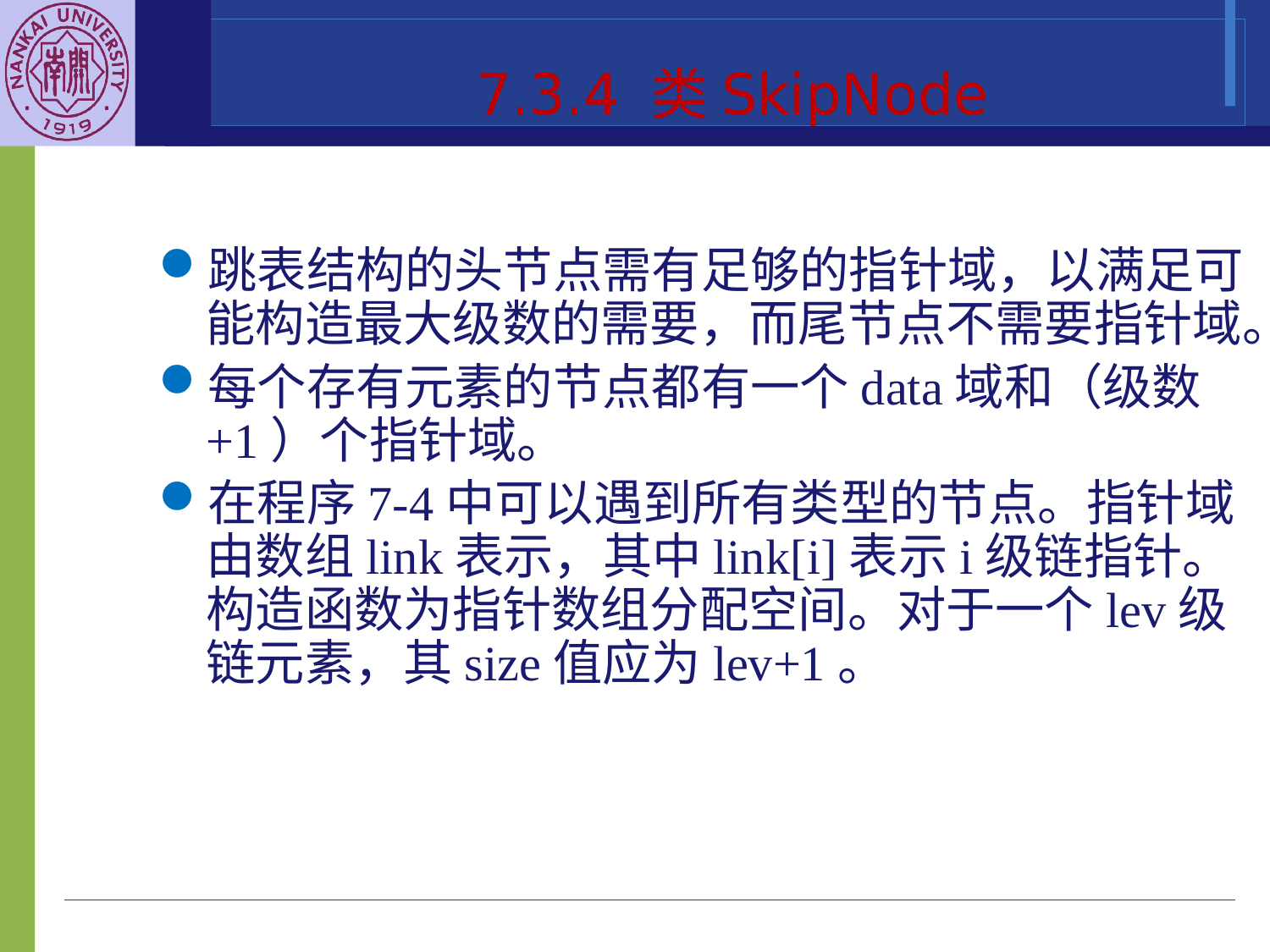

7.3.4 类SkipNode
跳表结构的头节点需有足够的指针域，以满足可能构造最大级数的需要，而尾节点不需要指针域。
每个存有元素的节点都有一个data域和（级数+1）个指针域。
在程序7-4中可以遇到所有类型的节点。指针域由数组link表示，其中link[i]表示i级链指针。构造函数为指针数组分配空间。对于一个lev级链元素，其size值应为lev+1。
32